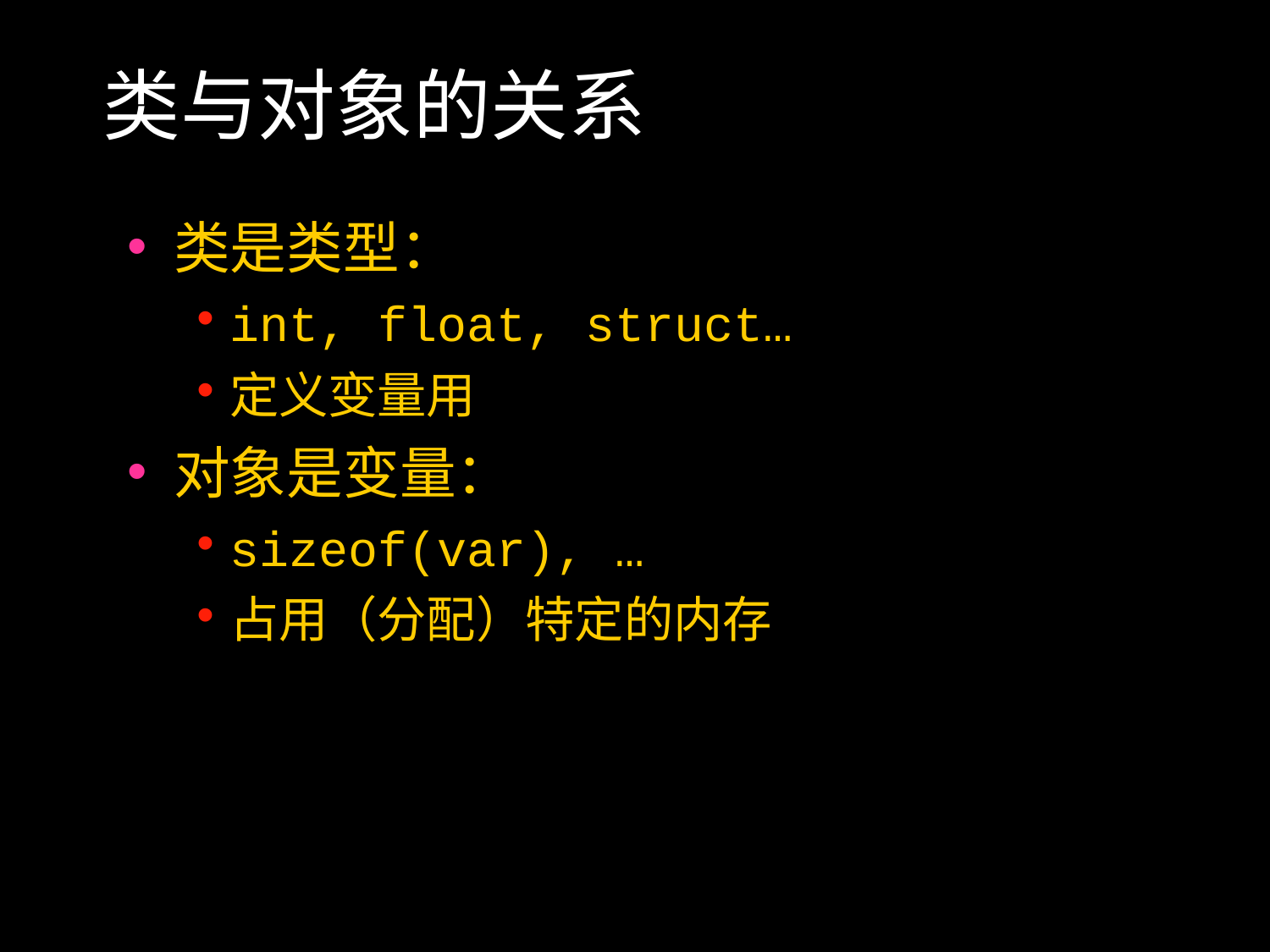

类与对象的关系
类是类型：
int, float, struct…
定义变量用
对象是变量：
sizeof(var), …
占用（分配）特定的内存